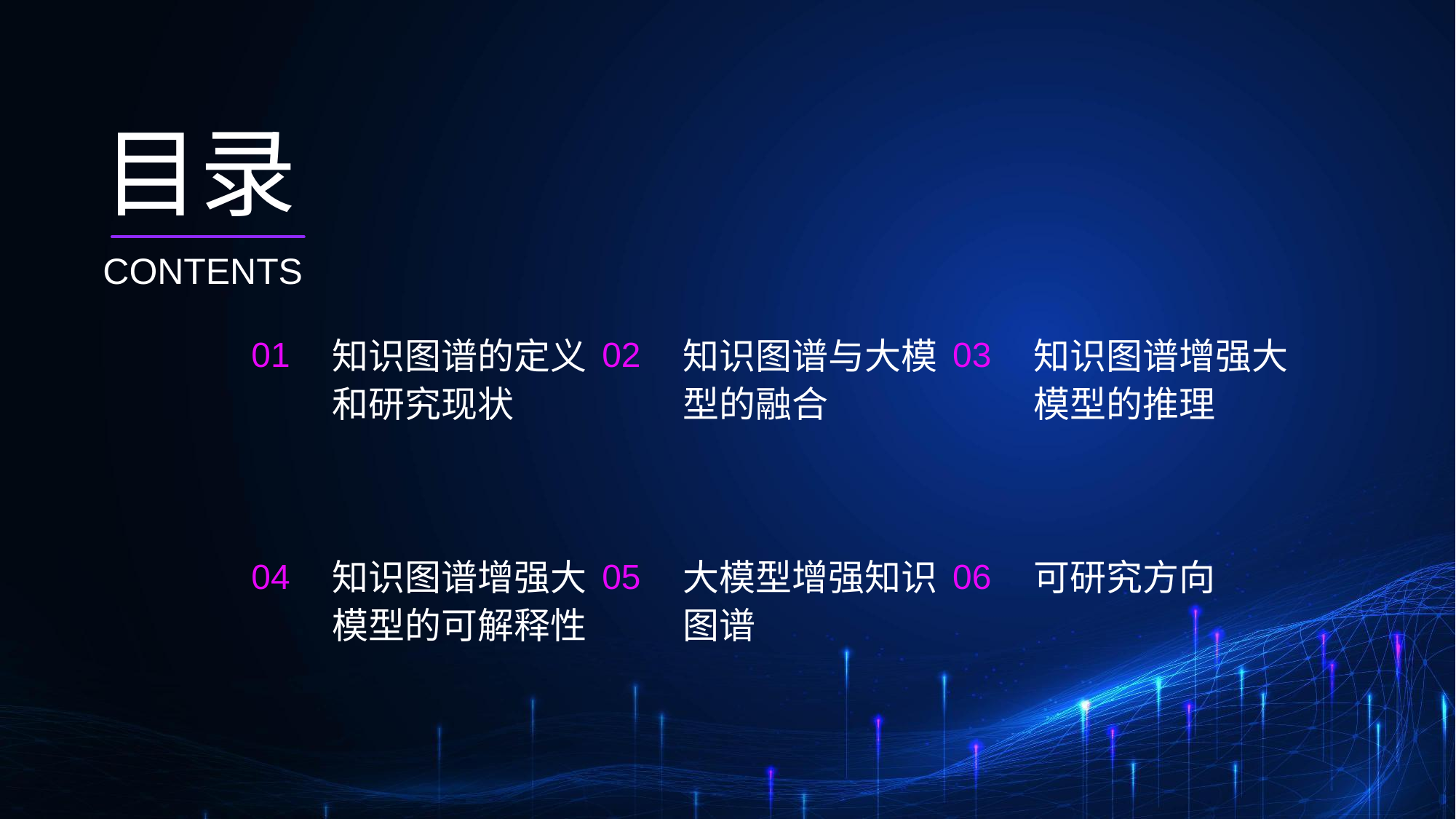

目录
CONTENTS
01
知识图谱的定义和研究现状
02
知识图谱与大模型的融合
03
知识图谱增强大模型的推理
04
知识图谱增强大模型的可解释性
05
大模型增强知识图谱
06
可研究方向